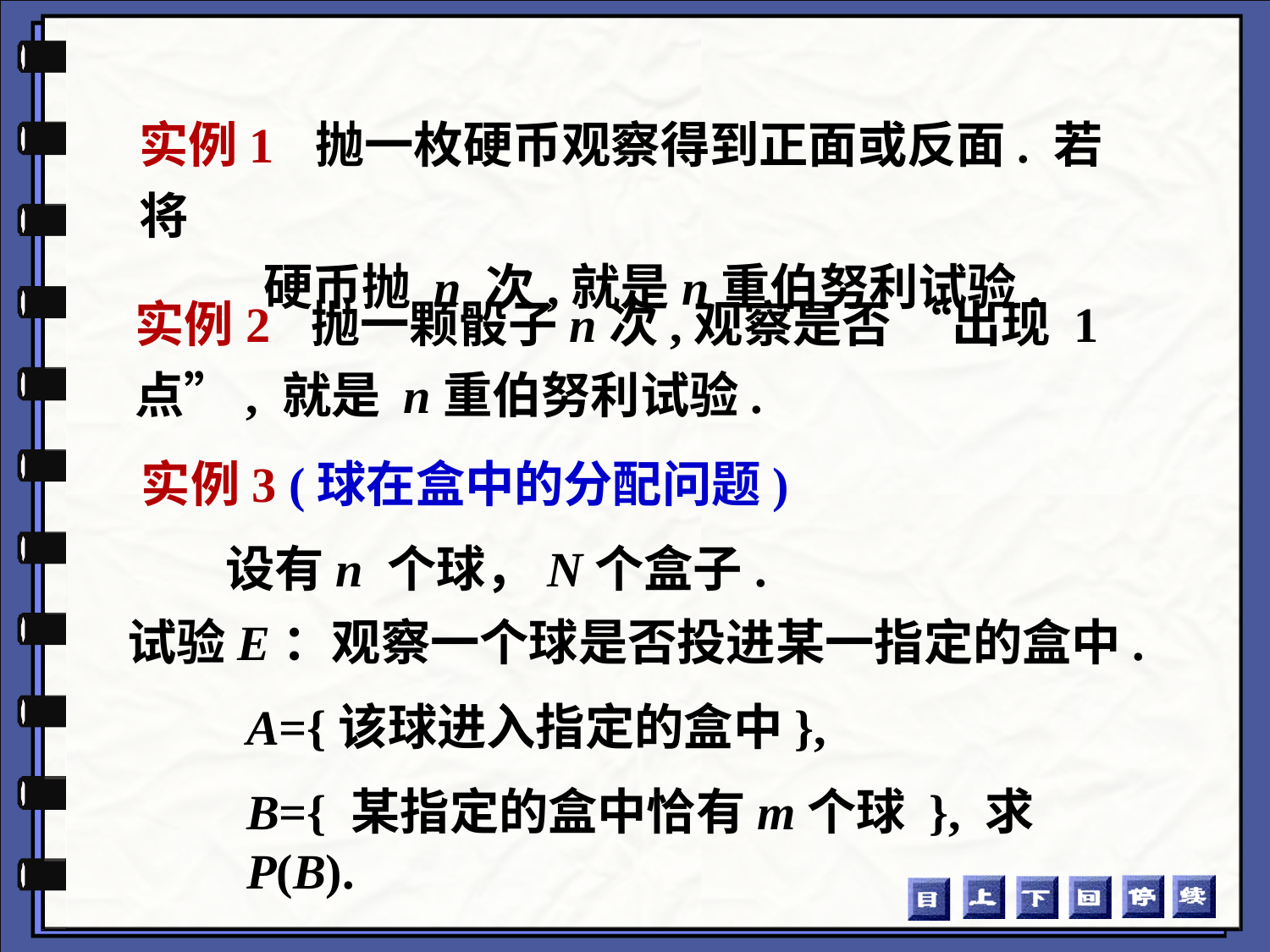

实例1  抛一枚硬币观察得到正面或反面. 若将
          硬币抛 n 次,就是n重伯努利试验.
实例2  抛一颗骰子n次,观察是否 “出现 1 点”, 就是 n重伯努利试验.
实例3 (球在盒中的分配问题)
设有n 个球，N个盒子.
试验E：观察一个球是否投进某一指定的盒中.
A={该球进入指定的盒中},
B={ 某指定的盒中恰有m个球 }, 求 P(B).